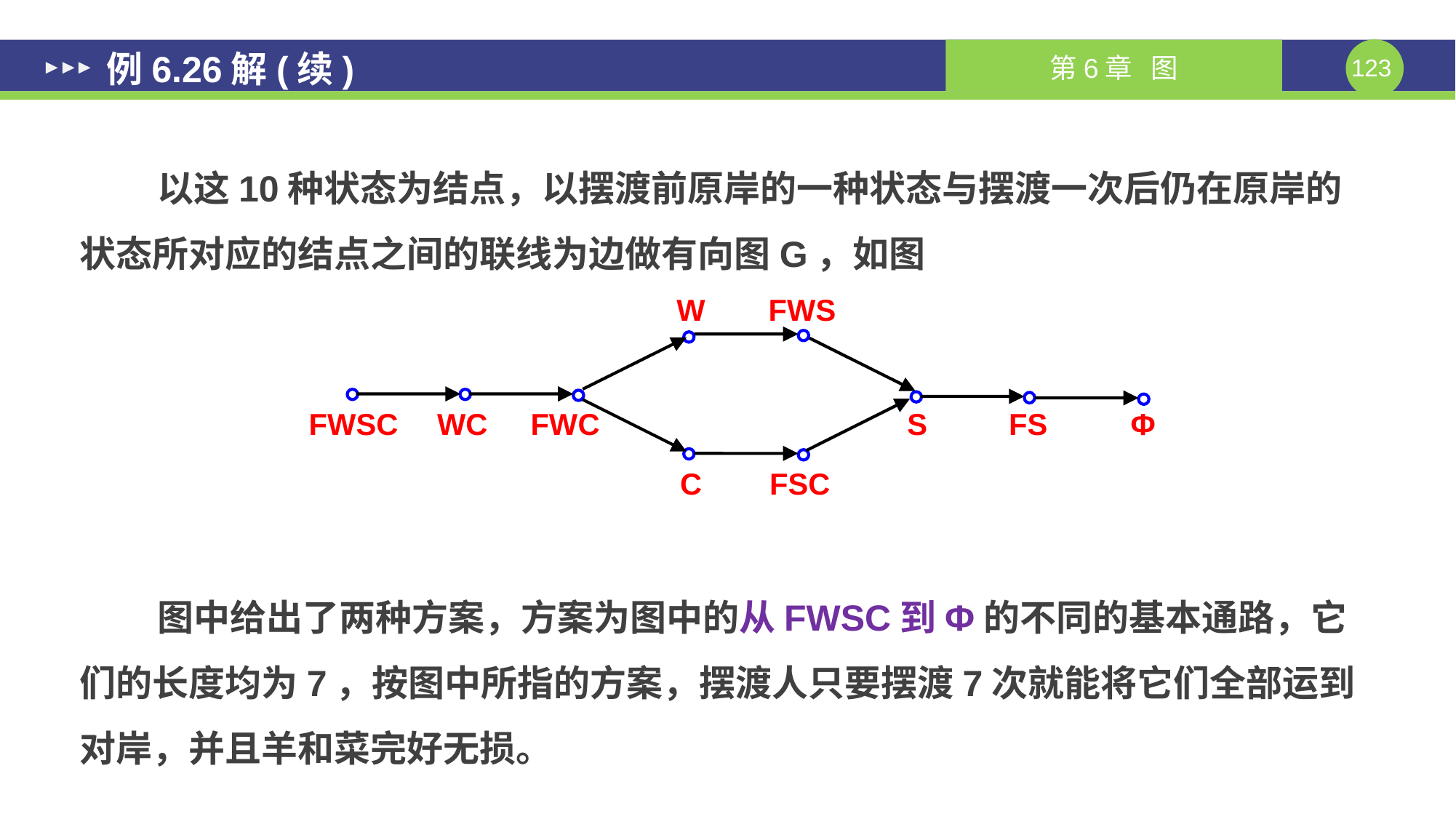

例6.26解(续)
以这10种状态为结点，以摆渡前原岸的一种状态与摆渡一次后仍在原岸的状态所对应的结点之间的联线为边做有向图G，如图

图中给出了两种方案，方案为图中的从FWSC到Φ的不同的基本通路，它们的长度均为7，按图中所指的方案，摆渡人只要摆渡7次就能将它们全部运到对岸，并且羊和菜完好无损。

W
FWS

FWSC
WC
FWC
S
FS
Φ

C
FSC